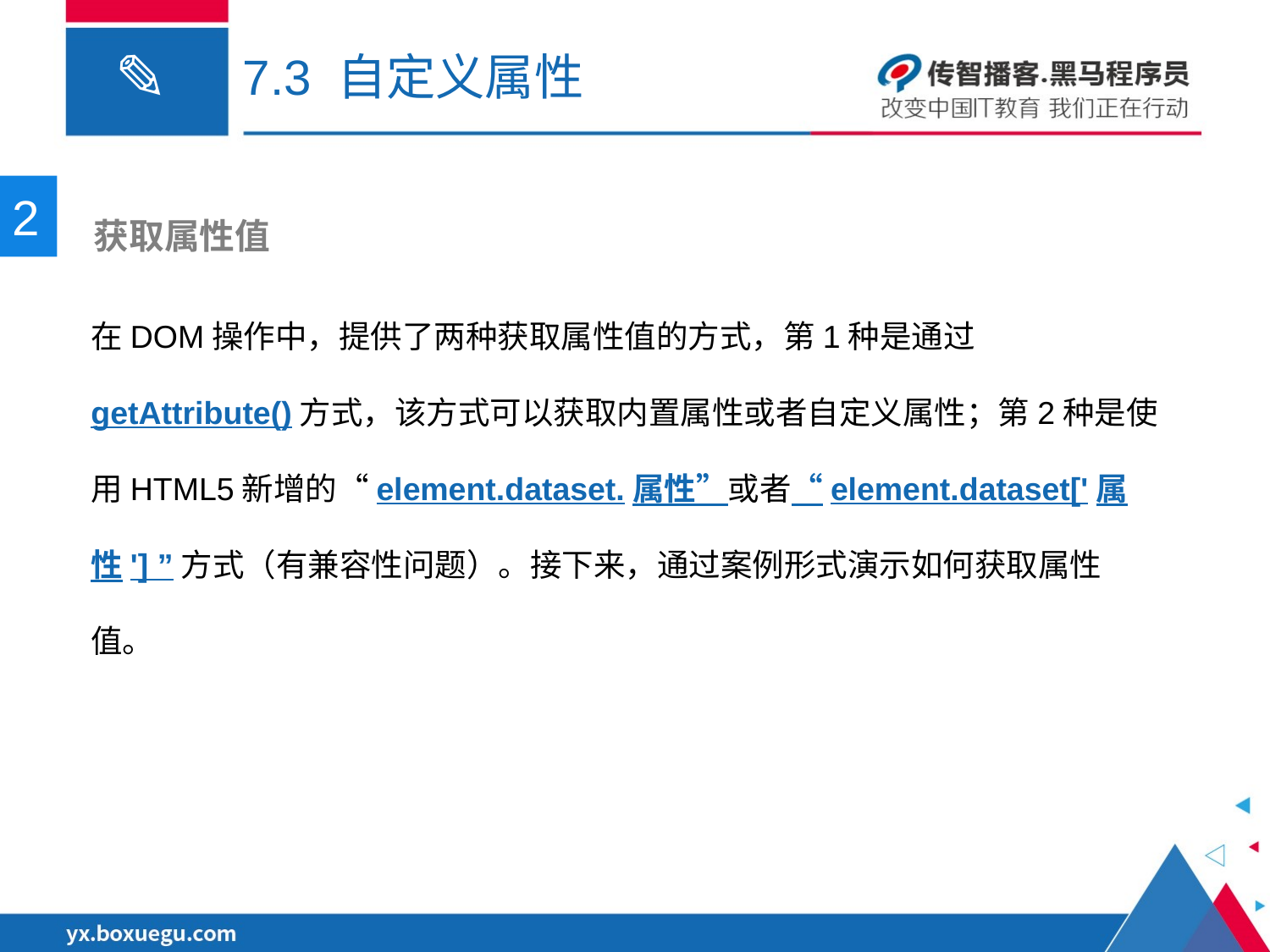

# 7.3 自定义属性

2
  获取属性值
在DOM操作中，提供了两种获取属性值的方式，第1种是通过getAttribute()方式，该方式可以获取内置属性或者自定义属性；第2种是使用HTML5新增的“element.dataset.属性”或者“element.dataset['属性'] ”方式（有兼容性问题）。接下来，通过案例形式演示如何获取属性值。